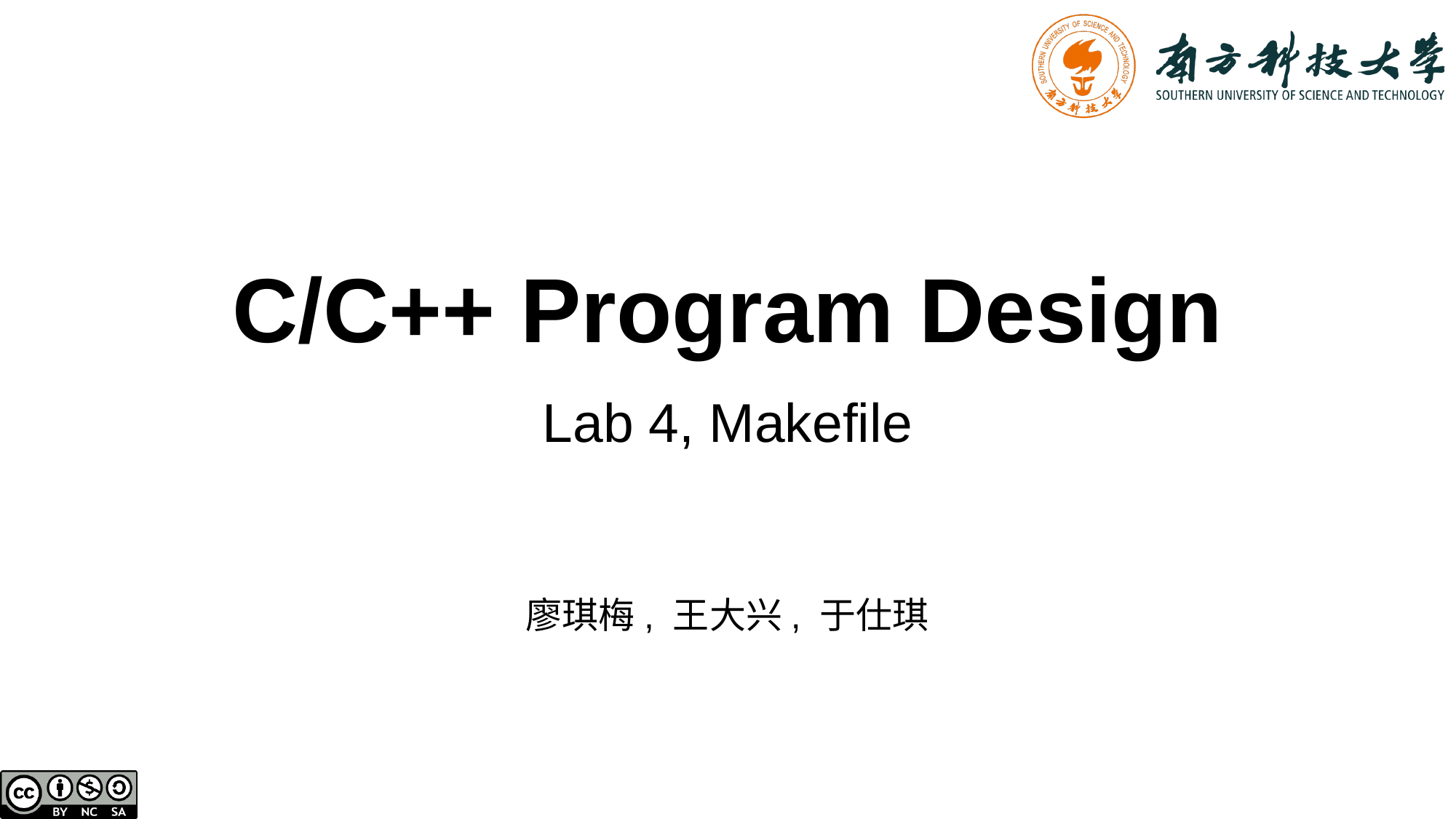

# C/C++ Program Design
Lab 4, Makefile

廖琪梅, 王大兴, 于仕琪